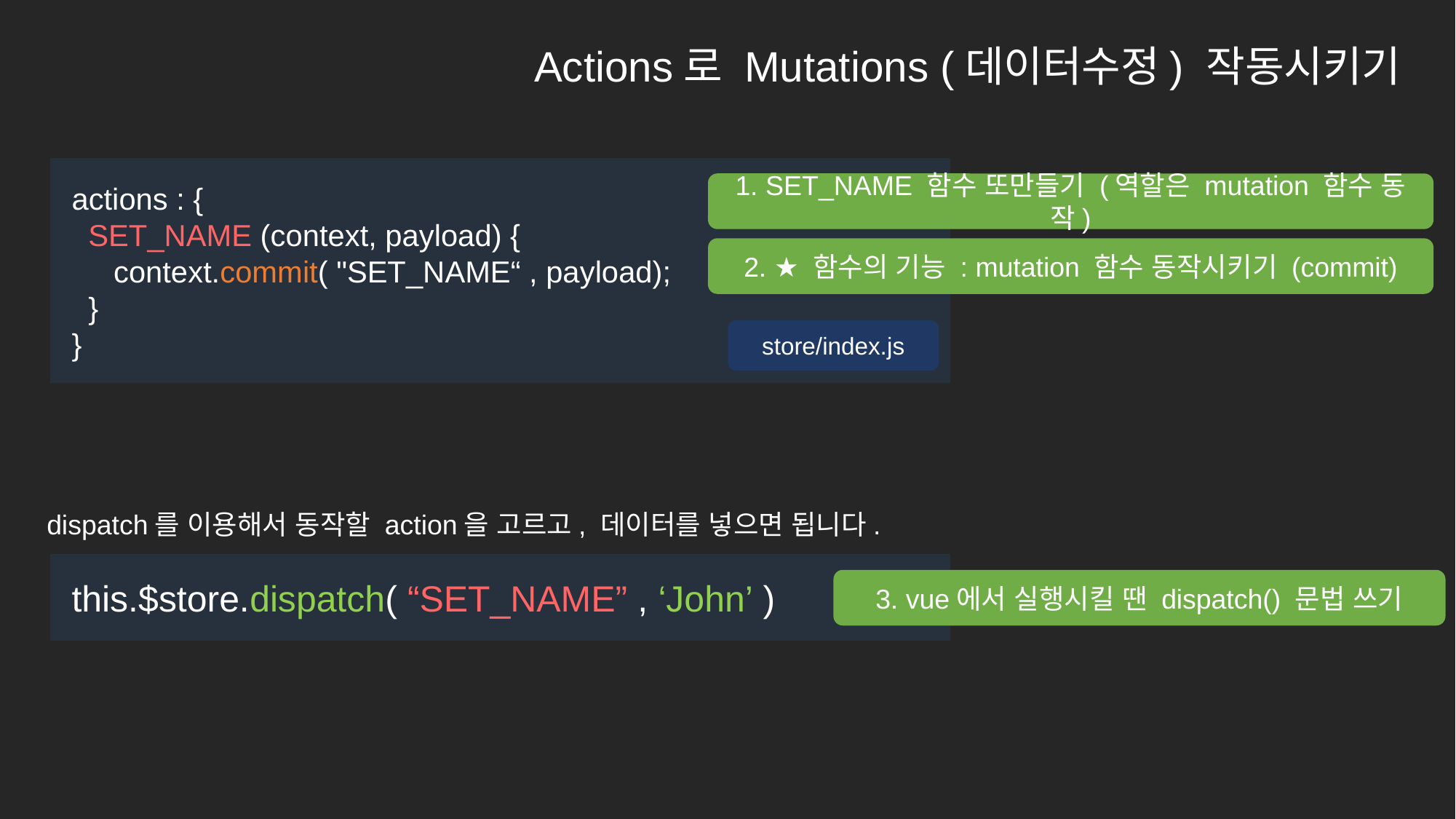

Actions로 Mutations (데이터수정) 작동시키기
actions : {
  SET_NAME (context, payload) {
     context.commit( "SET_NAME“ , payload);
  }
}
1. SET_NAME 함수 또만들기 (역할은 mutation 함수 동작)
2. ★ 함수의 기능 : mutation 함수 동작시키기 (commit)
store/index.js
dispatch를 이용해서 동작할 action을 고르고, 데이터를 넣으면 됩니다.
this.$store.dispatch( “SET_NAME” , ‘John’ )
3. vue에서 실행시킬 땐 dispatch() 문법 쓰기